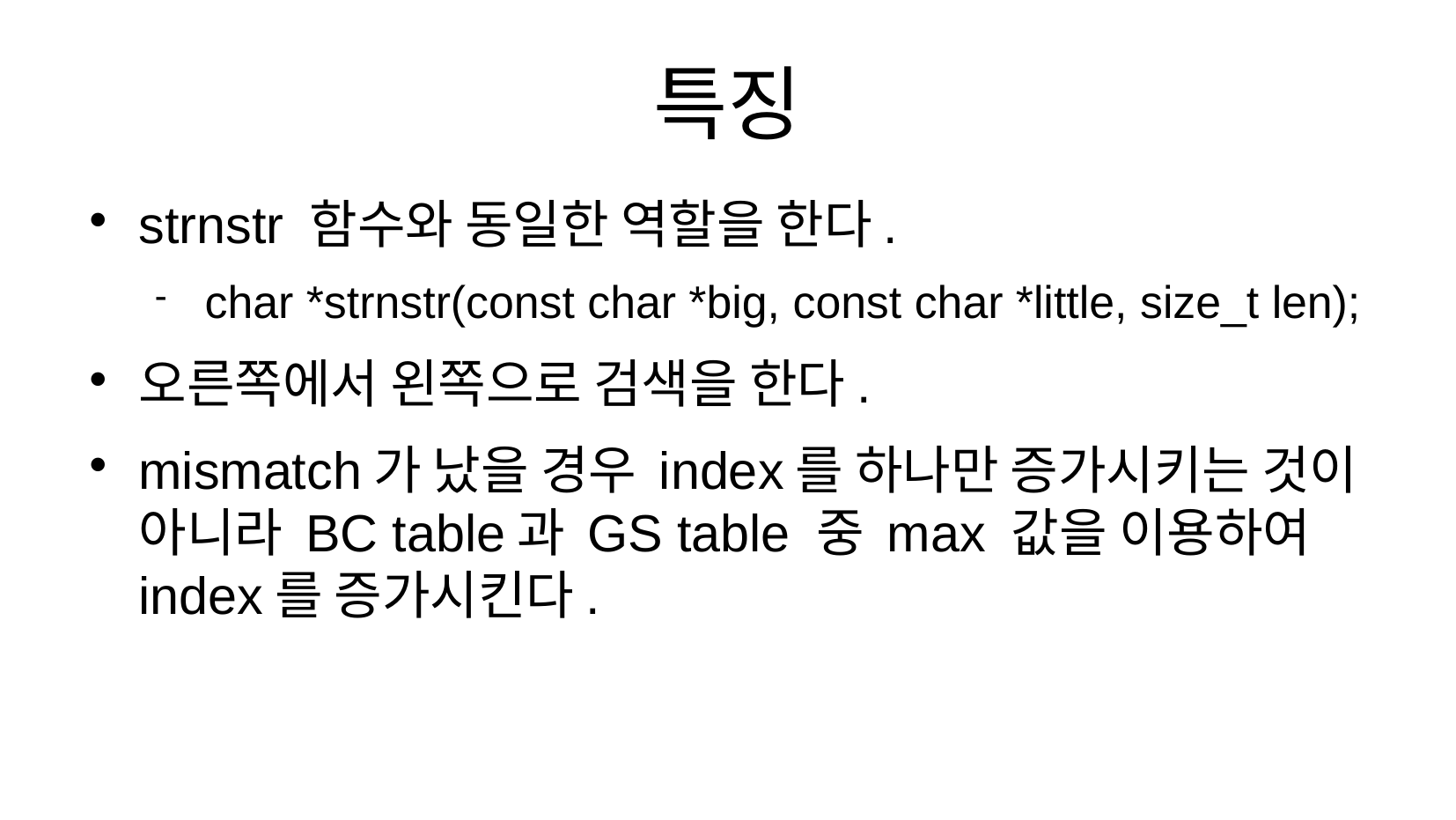

특징
strnstr 함수와 동일한 역할을 한다.
char *strnstr(const char *big, const char *little, size_t len);
오른쪽에서 왼쪽으로 검색을 한다.
mismatch가 났을 경우 index를 하나만 증가시키는 것이 아니라 BC table과 GS table 중 max 값을 이용하여 index를 증가시킨다.